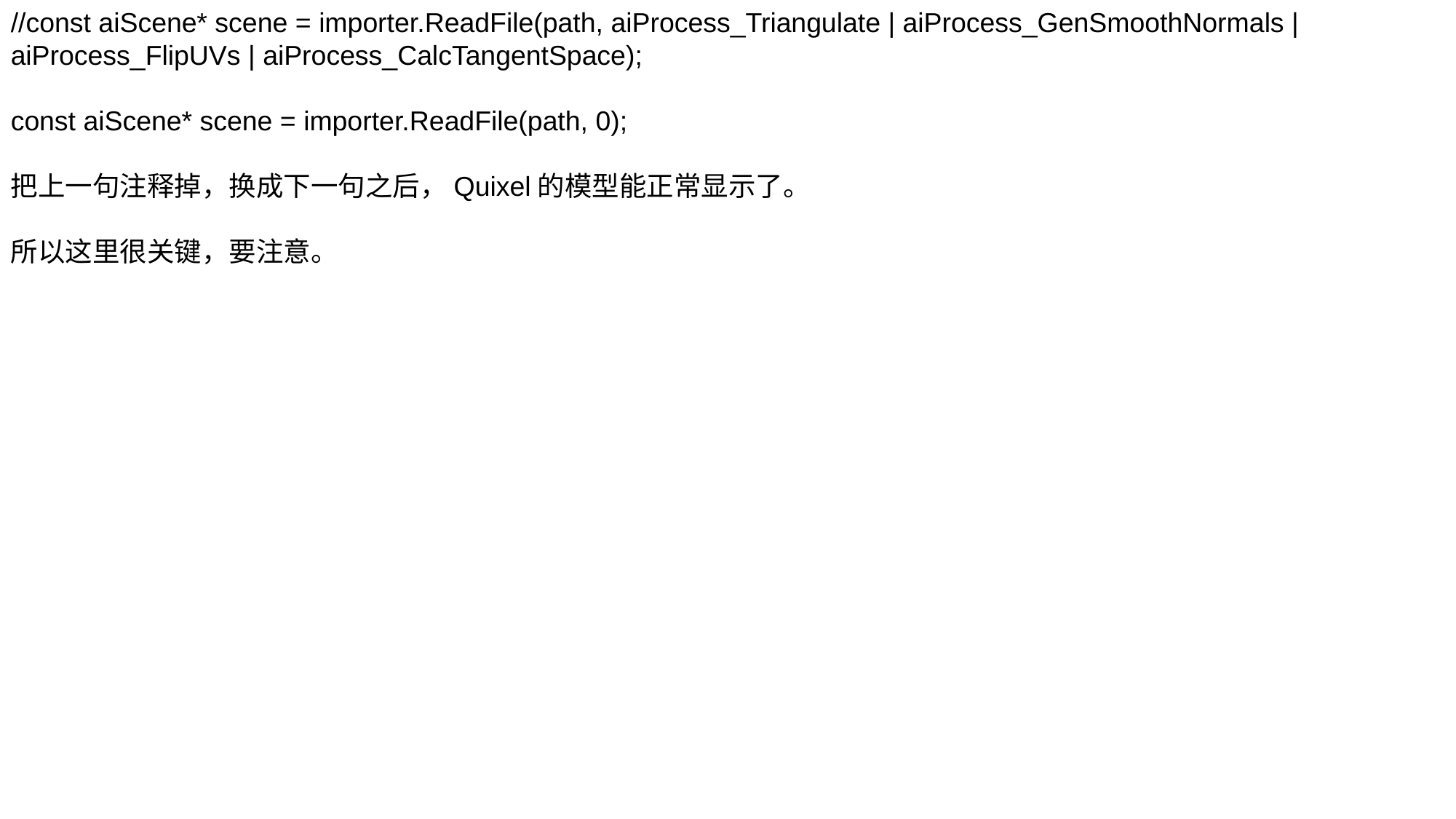

//const aiScene* scene = importer.ReadFile(path, aiProcess_Triangulate | aiProcess_GenSmoothNormals | aiProcess_FlipUVs | aiProcess_CalcTangentSpace);

const aiScene* scene = importer.ReadFile(path, 0);

把上一句注释掉，换成下一句之后，Quixel的模型能正常显示了。

所以这里很关键，要注意。